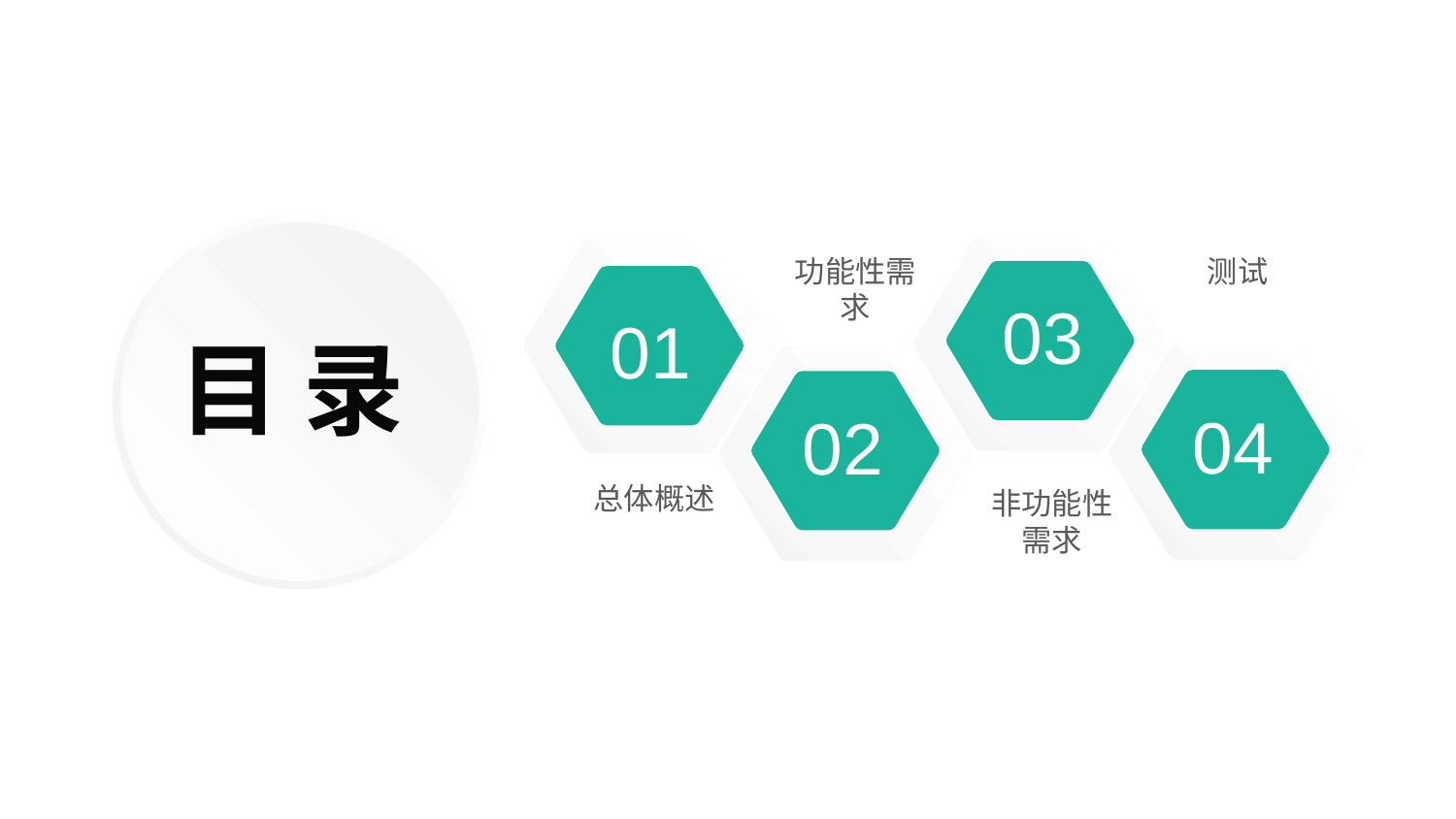

03

01
功能性需求

测试

目 录

04

02
总体概述

非功能性需求